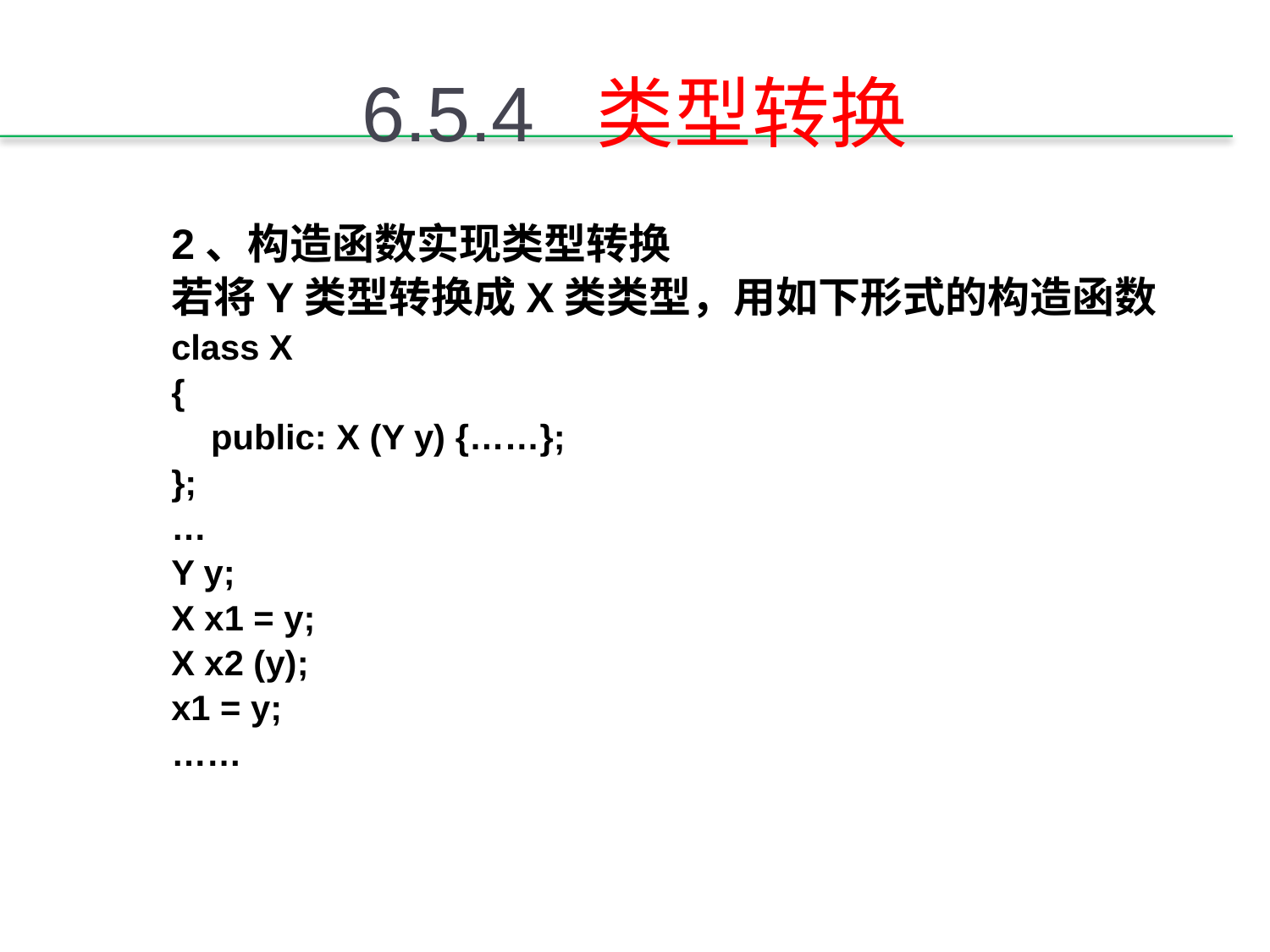

# 6.5.4  类型转换
2、构造函数实现类型转换
若将Y类型转换成X类类型，用如下形式的构造函数
class X
{
	public: X (Y y) {……};
};
…
Y y;
X x1 = y;
X x2 (y);
x1 = y;
……